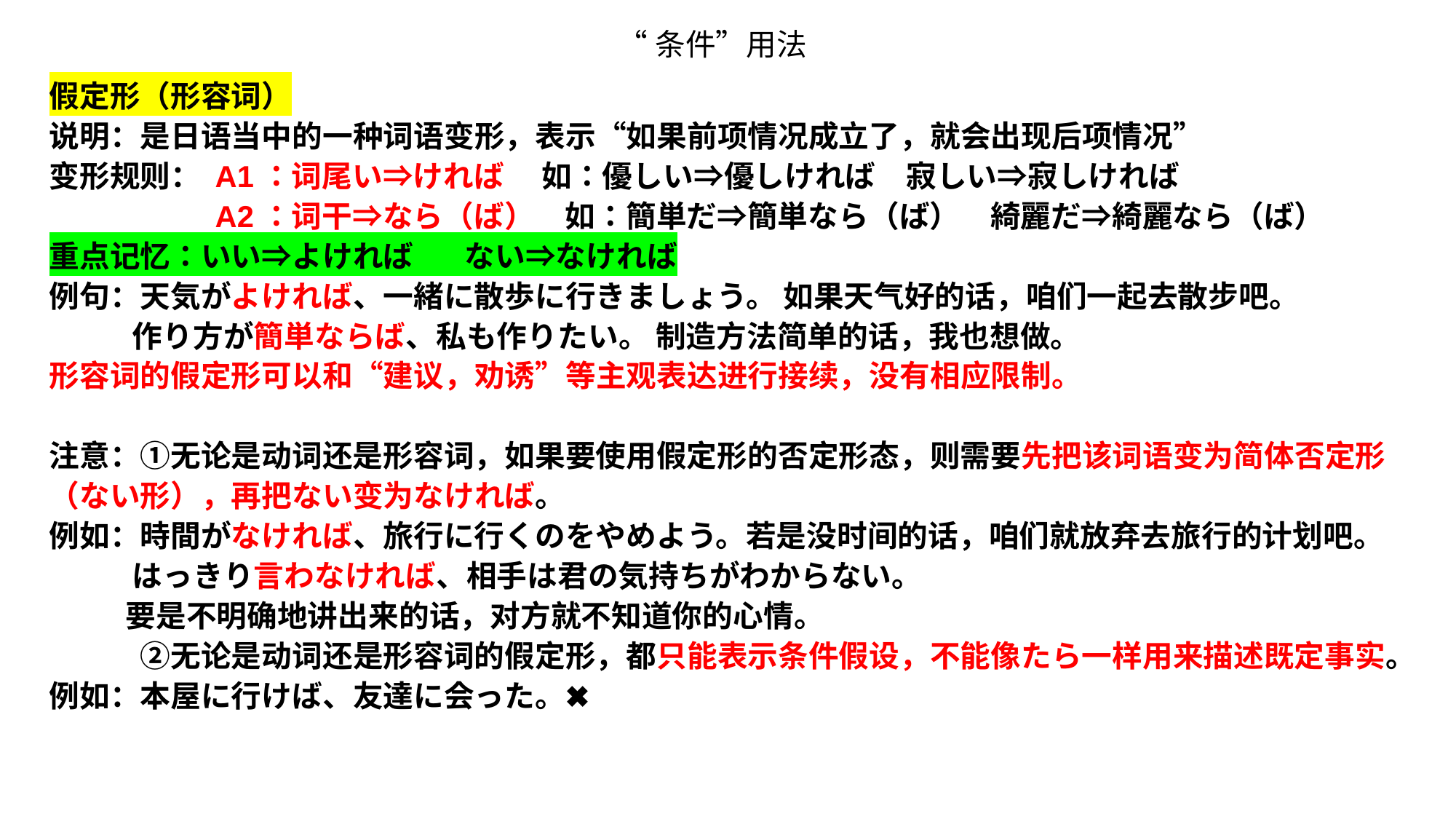

“条件”用法
假定形（形容词）
说明：是日语当中的一种词语变形，表示“如果前项情况成立了，就会出现后项情况”
变形规则： A1：词尾い⇒ければ 　如：優しい⇒優しければ　寂しい⇒寂しければ
　　　　　 A2：词干⇒なら（ば）　如：簡単だ⇒簡単なら（ば）　綺麗だ⇒綺麗なら（ば）
重点记忆：いい⇒よければ   　ない⇒なければ
例句：天気がよければ、一緒に散歩に行きましょう。 如果天气好的话，咱们一起去散步吧。
           作り方が簡単ならば、私も作りたい。 制造方法简单的话，我也想做。
形容词的假定形可以和“建议，劝诱”等主观表达进行接续，没有相应限制。

注意：①无论是动词还是形容词，如果要使用假定形的否定形态，则需要先把该词语变为简体否定形（ない形），再把ない变为なければ。
例如：時間がなければ、旅行に行くのをやめよう。若是没时间的话，咱们就放弃去旅行的计划吧。
           はっきり言わなければ、相手は君の気持ちがわからない。
          要是不明确地讲出来的话，对方就不知道你的心情。
　　　②无论是动词还是形容词的假定形，都只能表示条件假设，不能像たら一样用来描述既定事实。
例如：本屋に行けば、友達に会った。✖